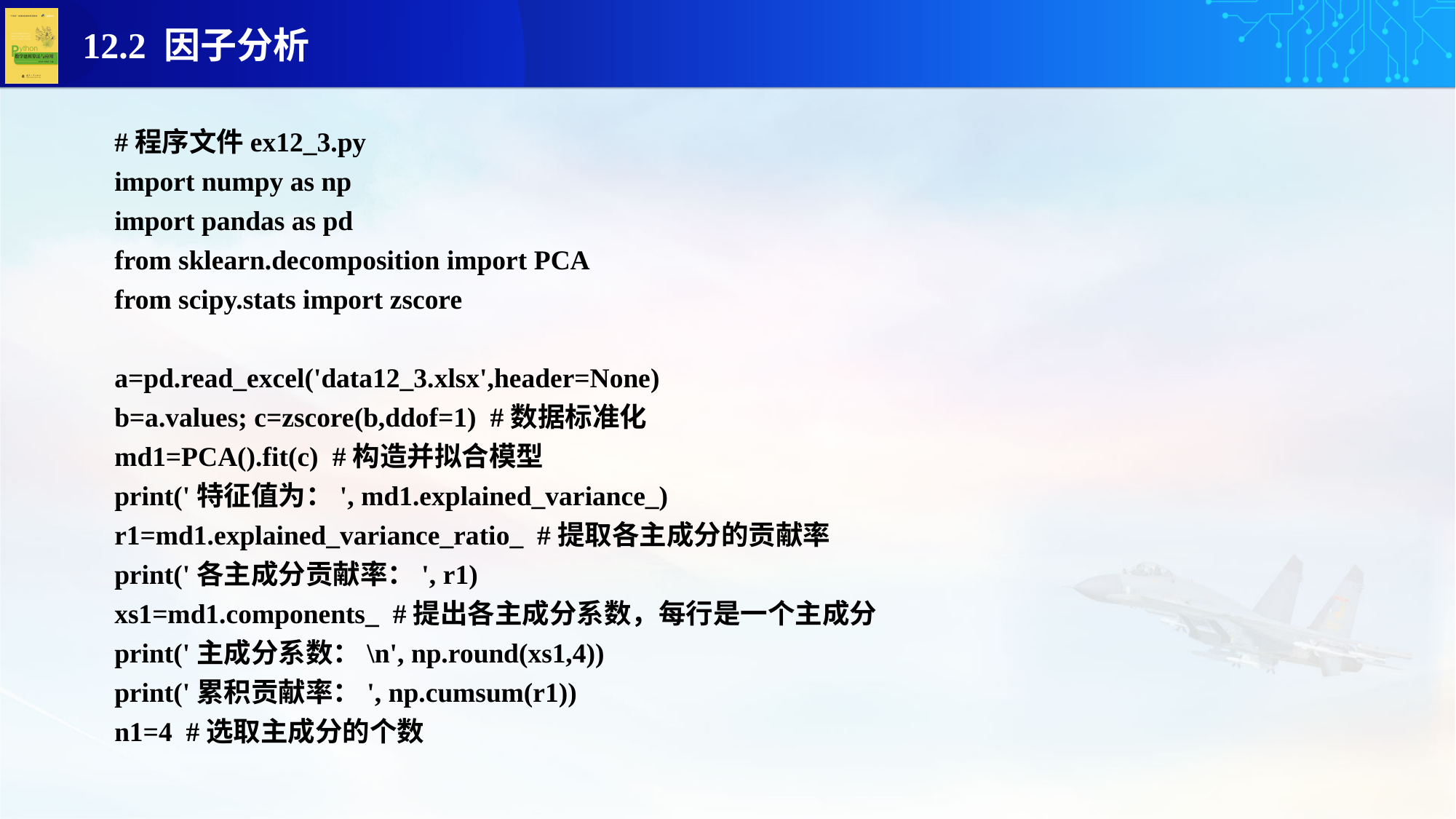

#程序文件ex12_3.py
import numpy as np
import pandas as pd
from sklearn.decomposition import PCA
from scipy.stats import zscore

a=pd.read_excel('data12_3.xlsx',header=None)
b=a.values; c=zscore(b,ddof=1)  #数据标准化
md1=PCA().fit(c)  #构造并拟合模型
print('特征值为：', md1.explained_variance_)
r1=md1.explained_variance_ratio_  #提取各主成分的贡献率
print('各主成分贡献率：', r1)
xs1=md1.components_  #提出各主成分系数，每行是一个主成分
print('主成分系数：\n', np.round(xs1,4))
print('累积贡献率：', np.cumsum(r1))
n1=4  #选取主成分的个数